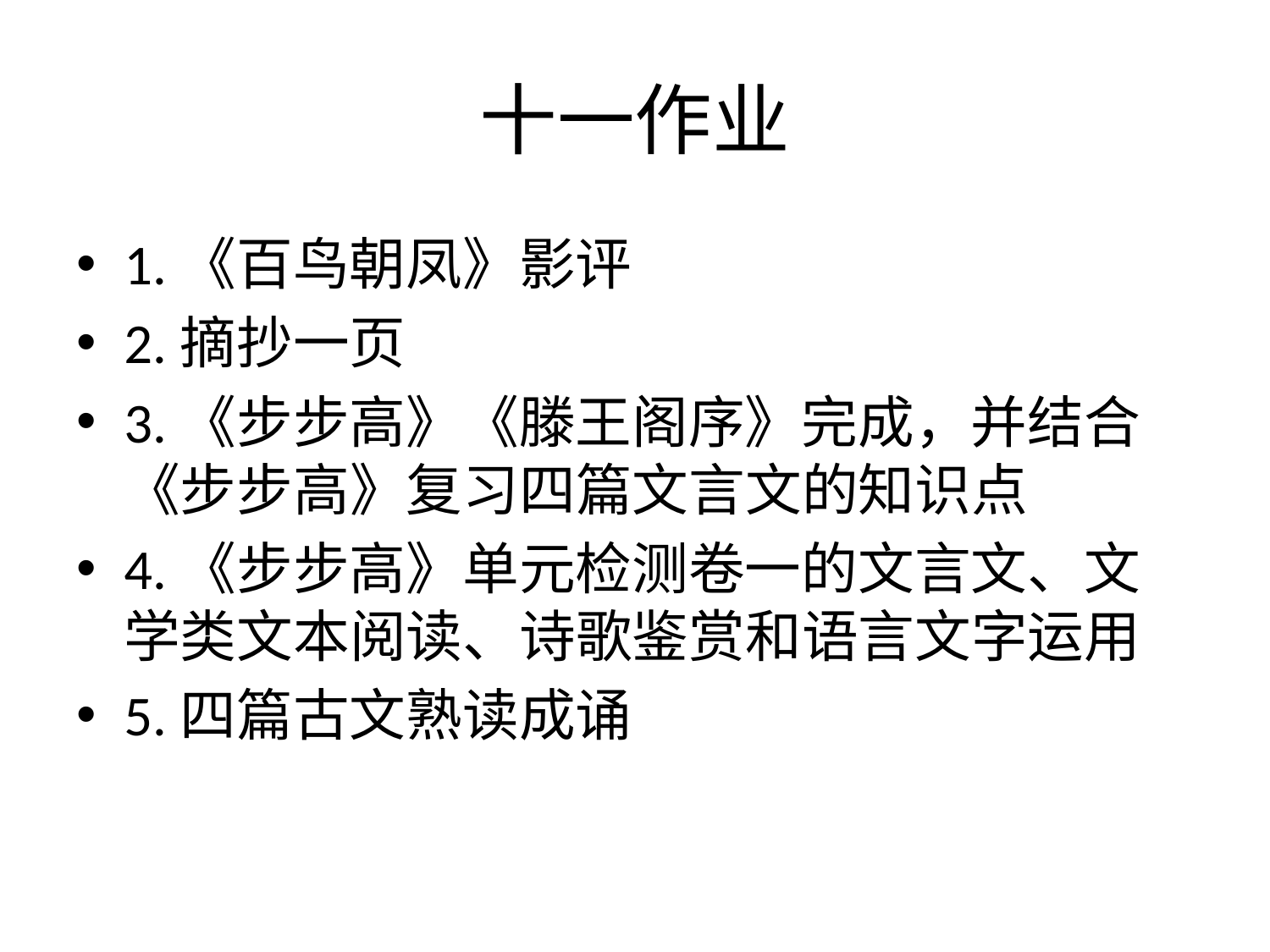

# 十一作业
1.《百鸟朝凤》影评
2.摘抄一页
3.《步步高》《滕王阁序》完成，并结合《步步高》复习四篇文言文的知识点
4.《步步高》单元检测卷一的文言文、文学类文本阅读、诗歌鉴赏和语言文字运用
5.四篇古文熟读成诵